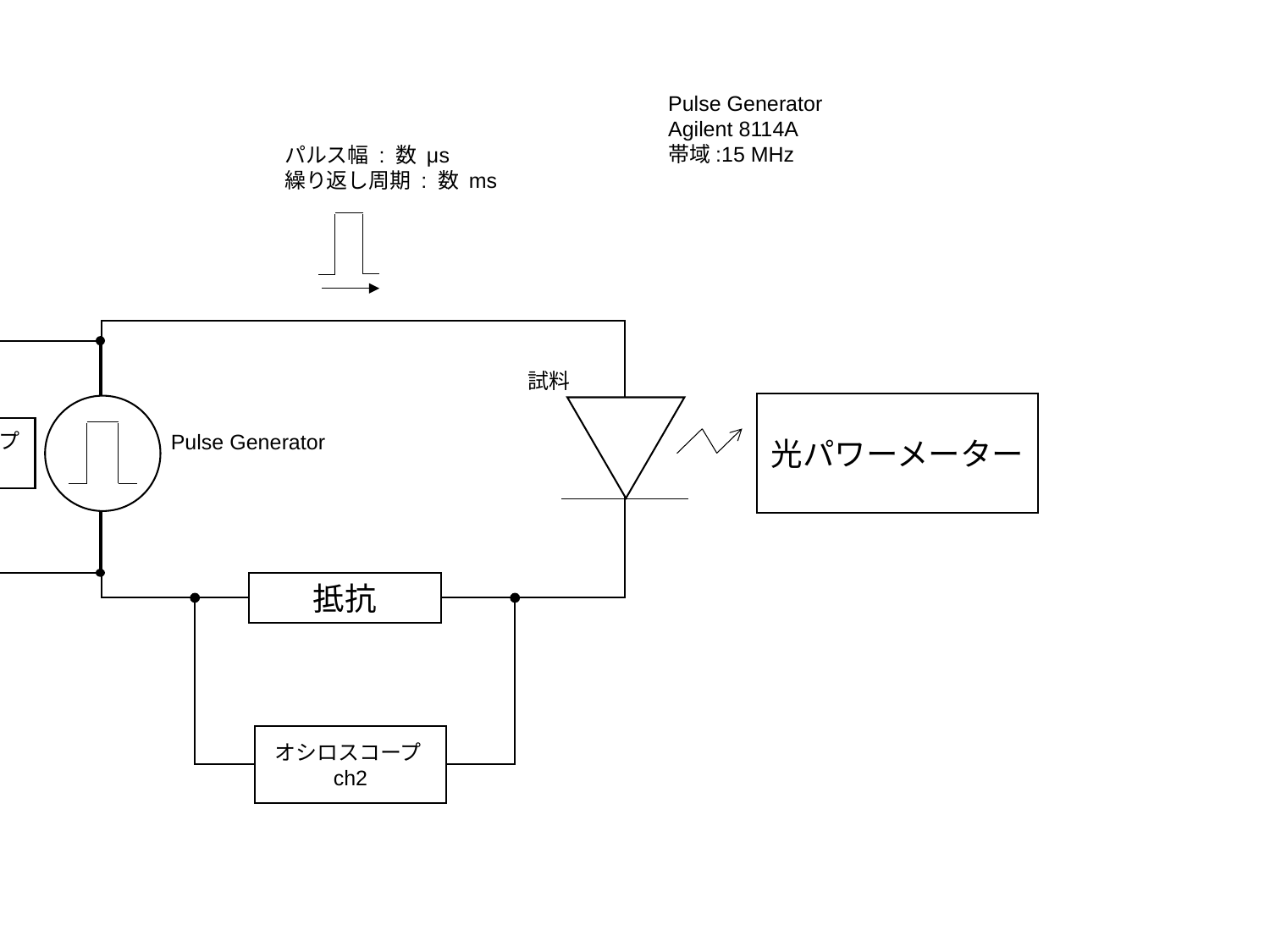

Pulse Generator
Agilent 8114A
帯域:15 MHz

パルス幅 : 数 μs
繰り返し周期 : 数 ms

オシロスコープch1
試料
光パワーメーター

Pulse Generator

抵抗

オシロスコープch2